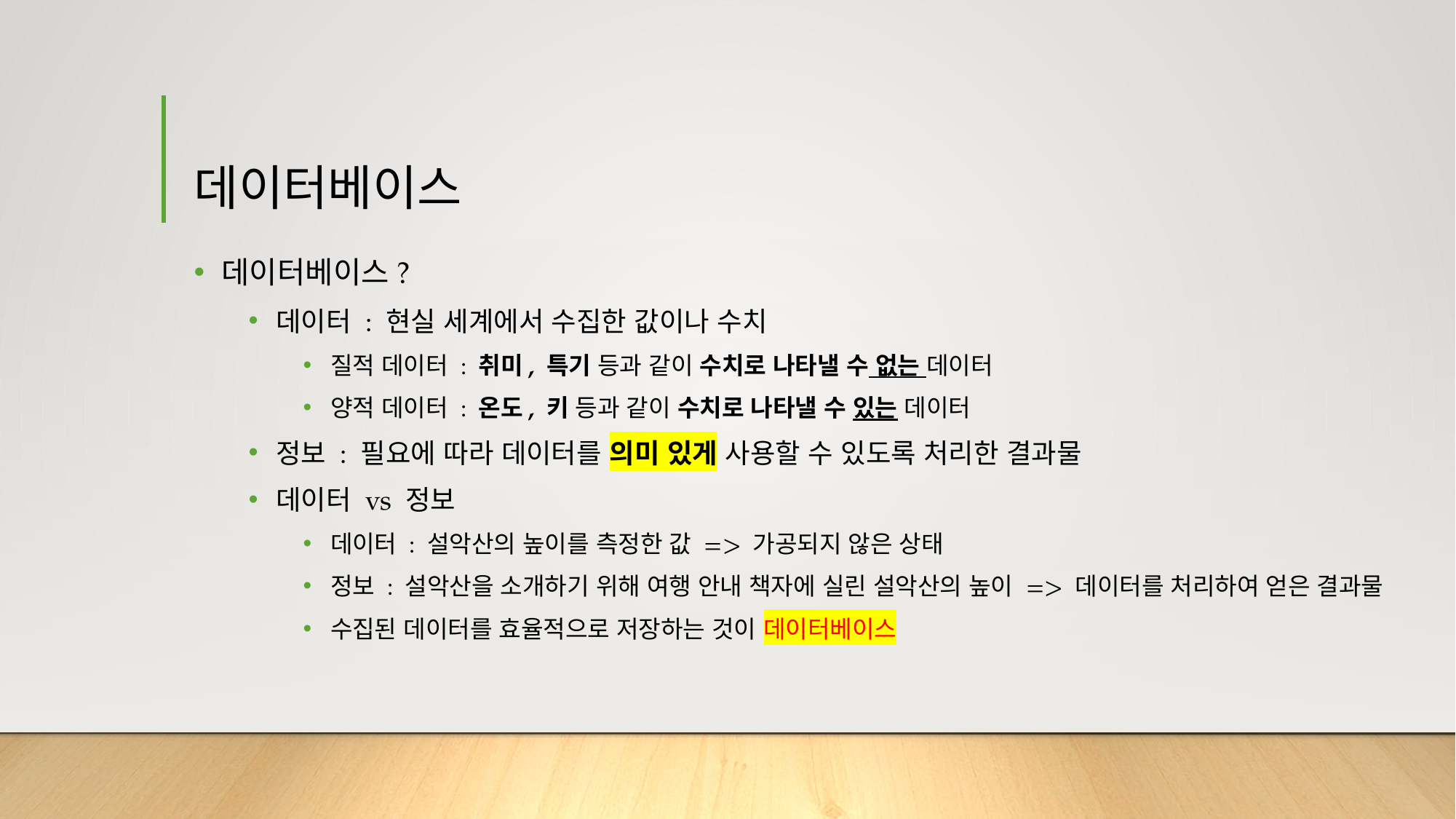

# 데이터베이스
데이터베이스?
데이터 : 현실 세계에서 수집한 값이나 수치
질적 데이터 : 취미, 특기 등과 같이 수치로 나타낼 수 없는 데이터
양적 데이터 : 온도, 키 등과 같이 수치로 나타낼 수 있는 데이터
정보 : 필요에 따라 데이터를 의미 있게 사용할 수 있도록 처리한 결과물
데이터 vs 정보
데이터 : 설악산의 높이를 측정한 값 => 가공되지 않은 상태
정보 : 설악산을 소개하기 위해 여행 안내 책자에 실린 설악산의 높이 => 데이터를 처리하여 얻은 결과물
수집된 데이터를 효율적으로 저장하는 것이 데이터베이스